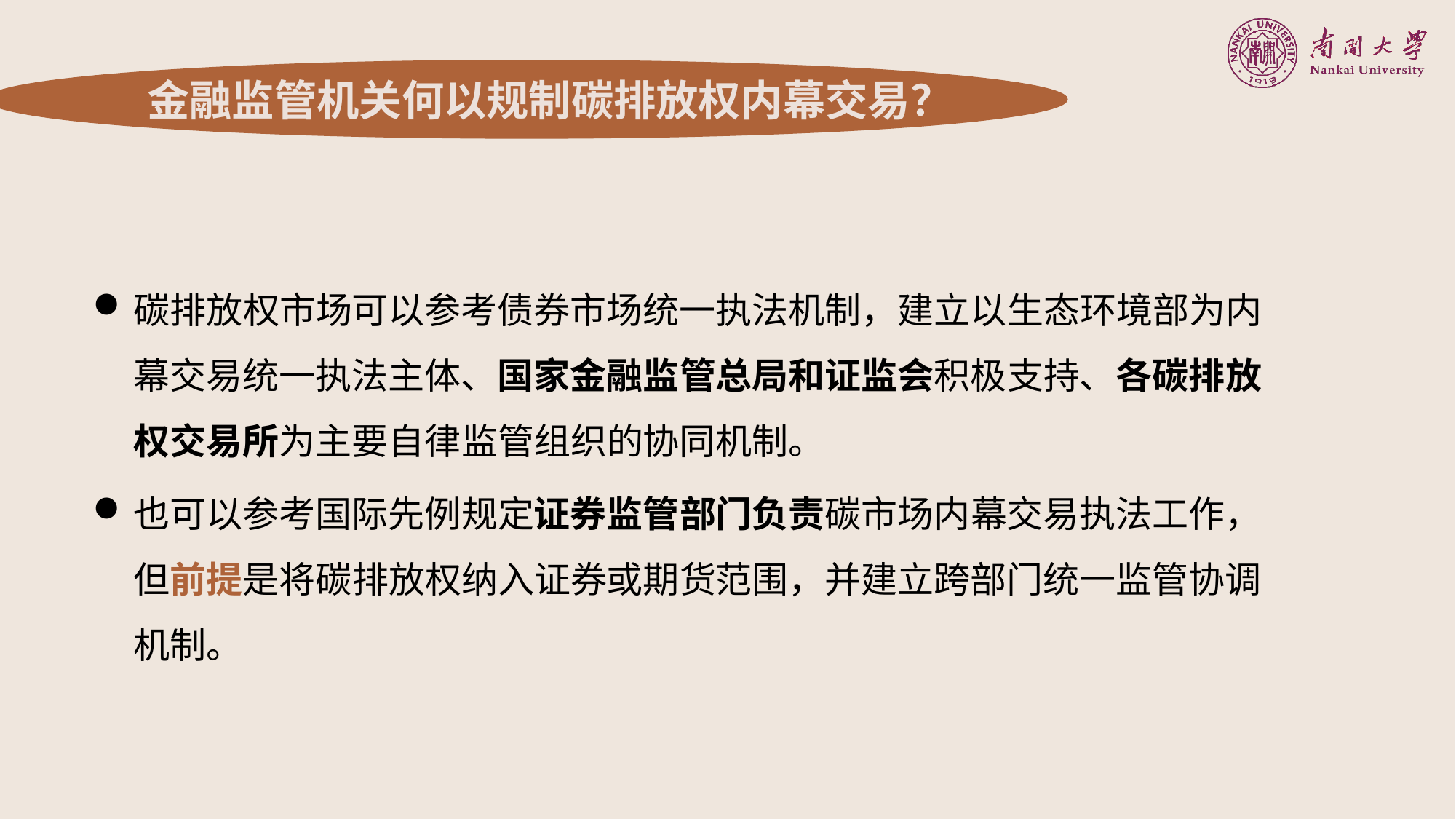

金融监管机关何以规制碳排放权内幕交易？
碳排放权市场可以参考债券市场统一执法机制，建立以生态环境部为内幕交易统一执法主体、国家金融监管总局和证监会积极支持、各碳排放权交易所为主要自律监管组织的协同机制。
也可以参考国际先例规定证券监管部门负责碳市场内幕交易执法工作，但前提是将碳排放权纳入证券或期货范围，并建立跨部门统一监管协调机制。